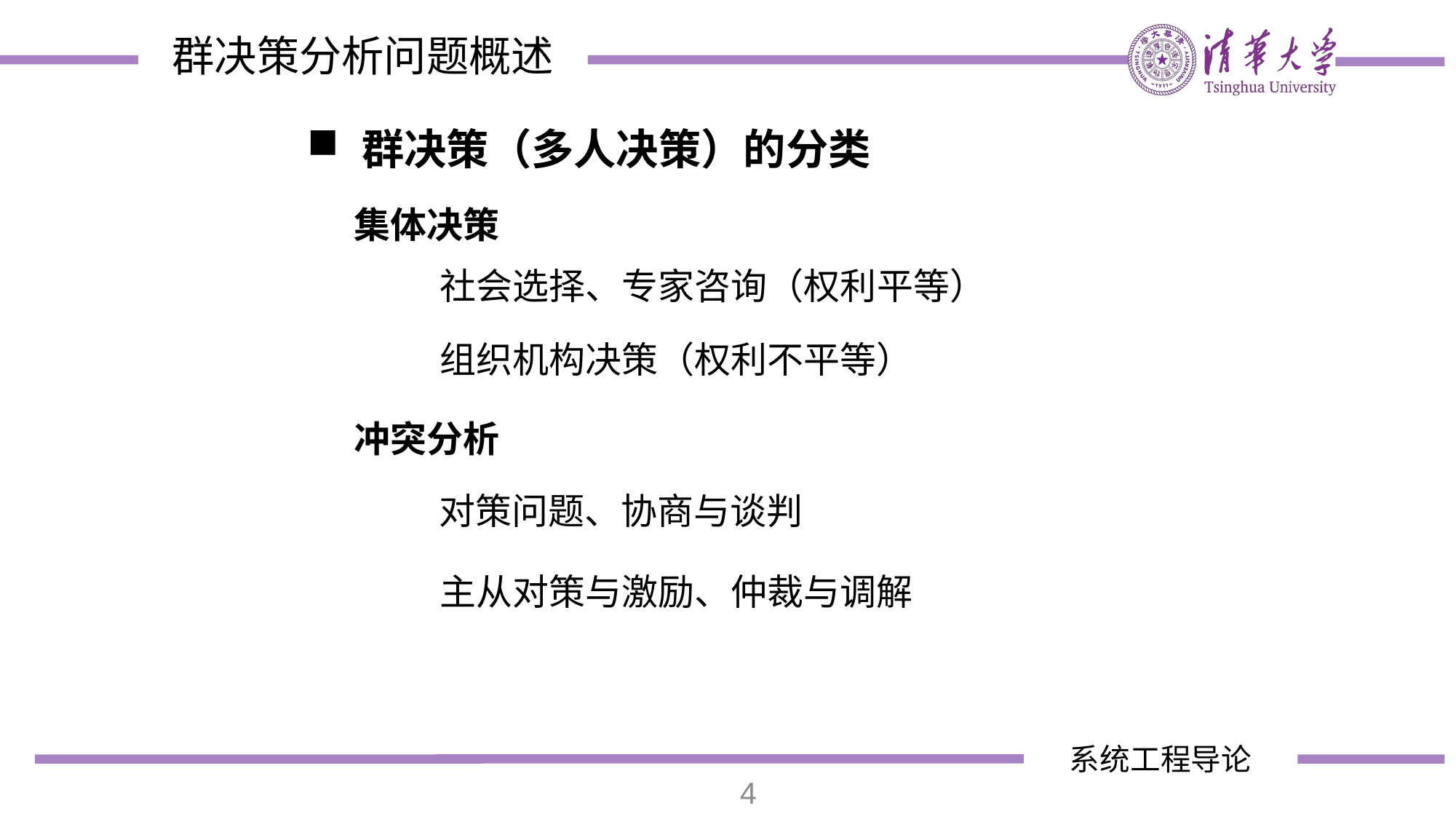

群决策（多人决策）的分类
集体决策
社会选择、专家咨询（权利平等）
组织机构决策（权利不平等）
冲突分析
对策问题、协商与谈判
主从对策与激励、仲裁与调解